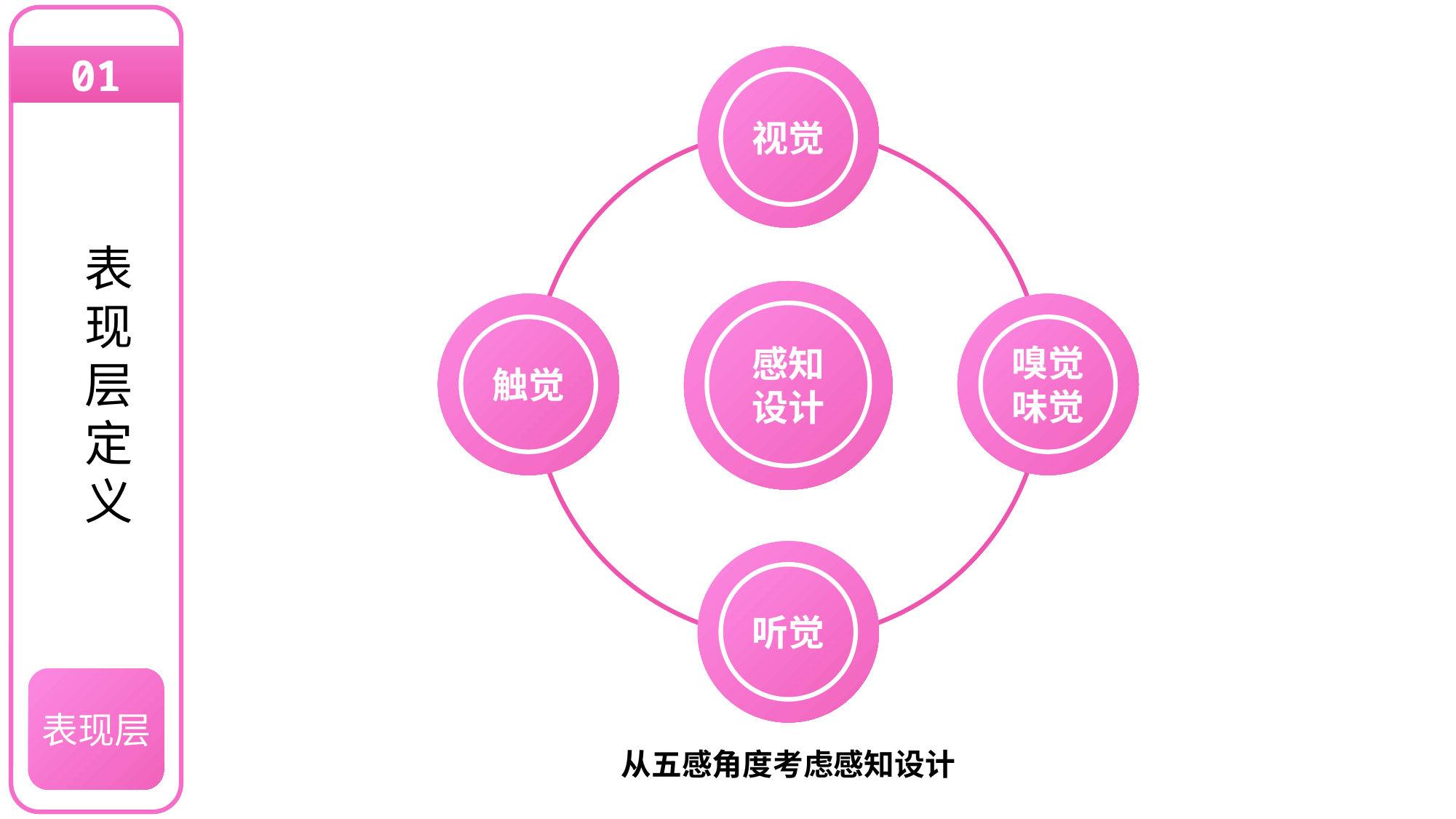

01

视觉

表现层定义

感知设计
触觉
嗅觉
味觉

听觉

表现层
从五感角度考虑感知设计